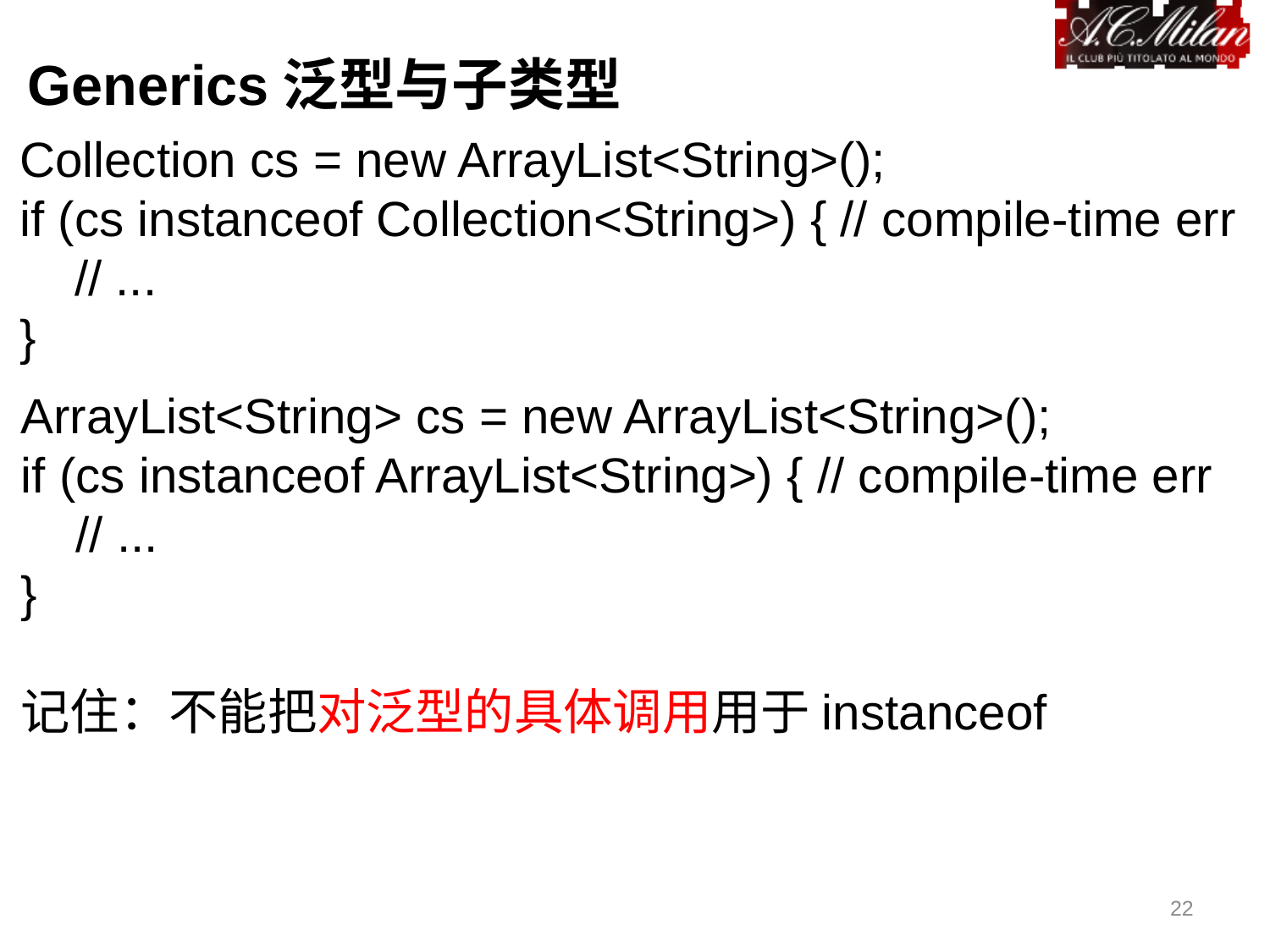

Generics泛型与子类型
Collection cs = new ArrayList<String>();
if (cs instanceof Collection<String>) { // compile-time err
    // ...
}
ArrayList<String> cs = new ArrayList<String>();
if (cs instanceof ArrayList<String>) { // compile-time err
    // ...
}

记住：不能把对泛型的具体调用用于instanceof
22